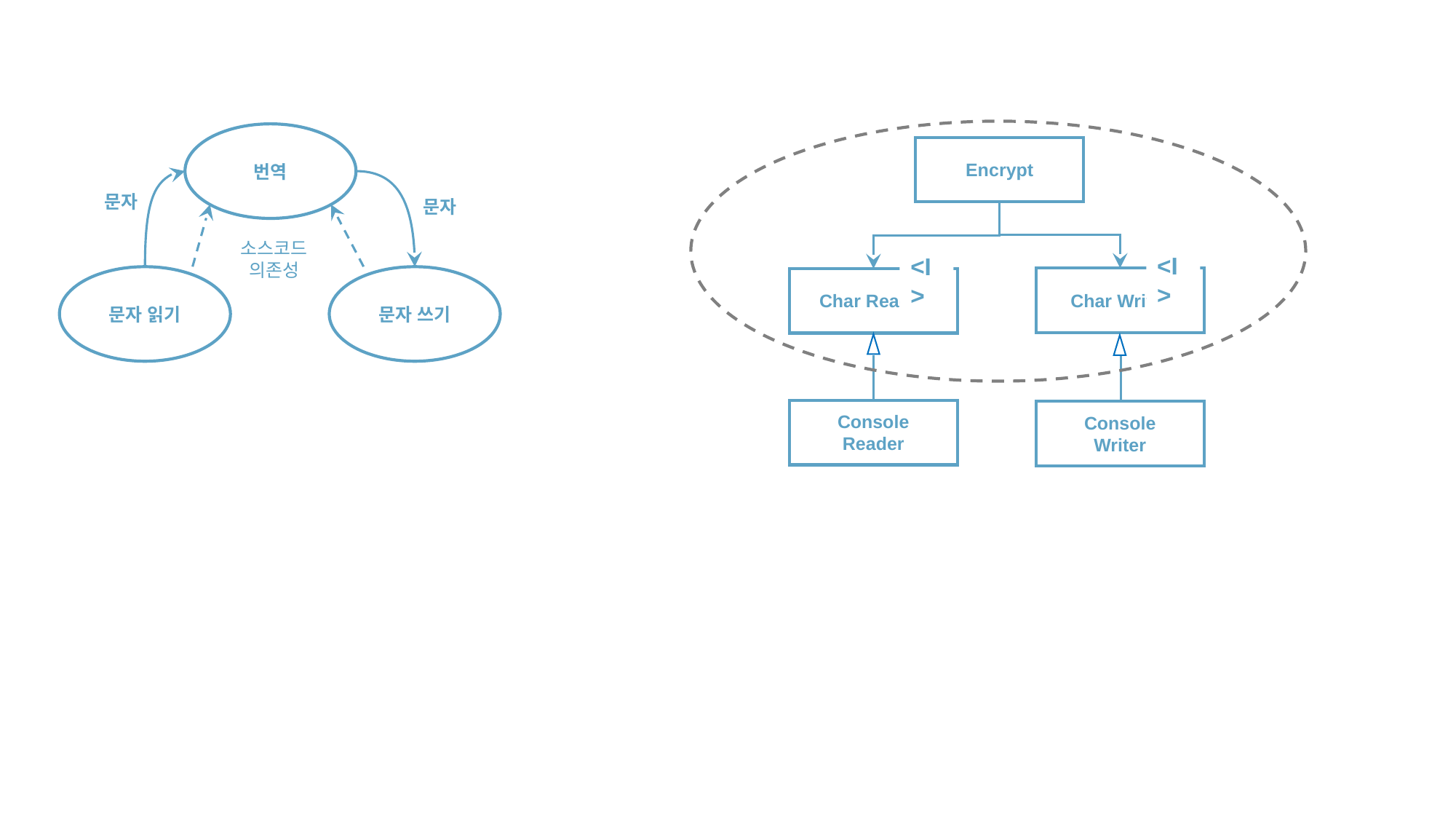

번역

Encrypt
문자
문자
소스코드 의존성
<I>

Char Writer
<I>

Char Reader

문자 읽기

문자 쓰기

Console
Reader

Console
Writer